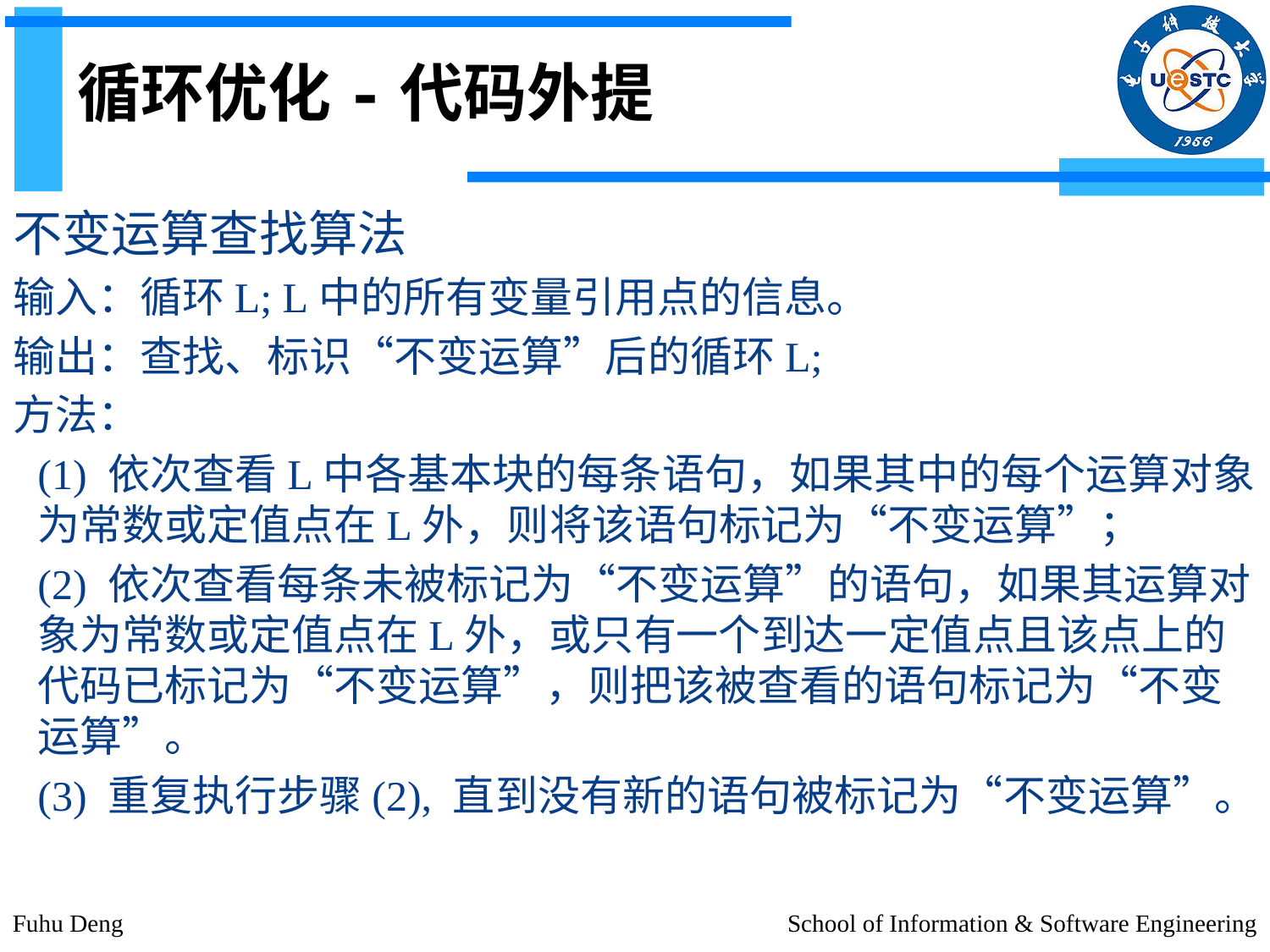

# 循环优化-代码外提
不变运算查找算法
输入：循环L; L中的所有变量引用点的信息。
输出：查找、标识“不变运算”后的循环L;
方法：
(1) 依次查看L中各基本块的每条语句，如果其中的每个运算对象为常数或定值点在L外，则将该语句标记为“不变运算”；
(2) 依次查看每条未被标记为“不变运算”的语句，如果其运算对象为常数或定值点在L外，或只有一个到达一定值点且该点上的代码已标记为“不变运算”，则把该被查看的语句标记为“不变运算”。
(3) 重复执行步骤(2), 直到没有新的语句被标记为“不变运算”。
Fuhu Deng
31
School of Information & Software Engineering